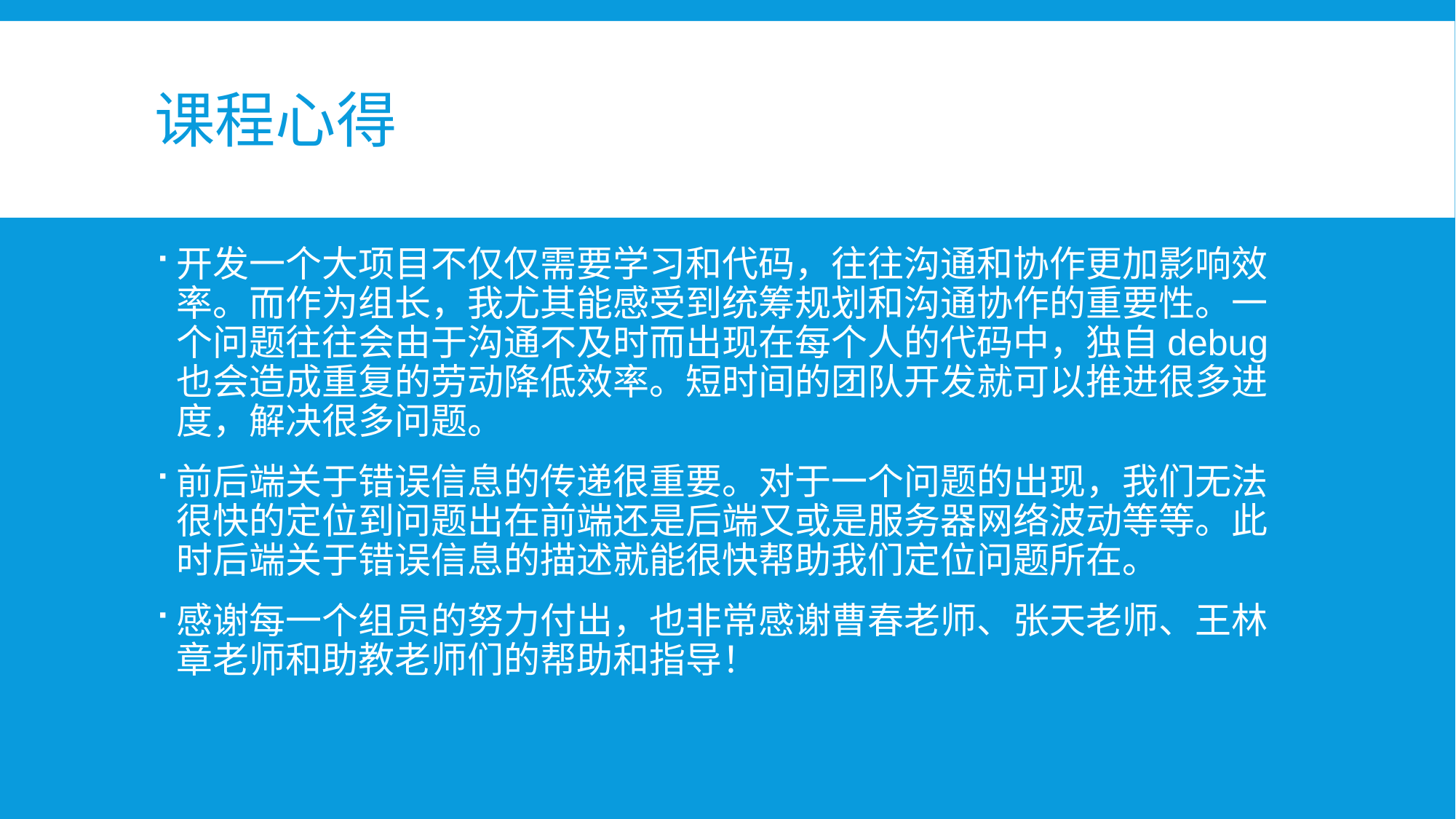

# 课程心得
开发一个大项目不仅仅需要学习和代码，往往沟通和协作更加影响效率。而作为组长，我尤其能感受到统筹规划和沟通协作的重要性。一个问题往往会由于沟通不及时而出现在每个人的代码中，独自debug也会造成重复的劳动降低效率。短时间的团队开发就可以推进很多进度，解决很多问题。
前后端关于错误信息的传递很重要。对于一个问题的出现，我们无法很快的定位到问题出在前端还是后端又或是服务器网络波动等等。此时后端关于错误信息的描述就能很快帮助我们定位问题所在。
感谢每一个组员的努力付出，也非常感谢曹春老师、张天老师、王林章老师和助教老师们的帮助和指导！